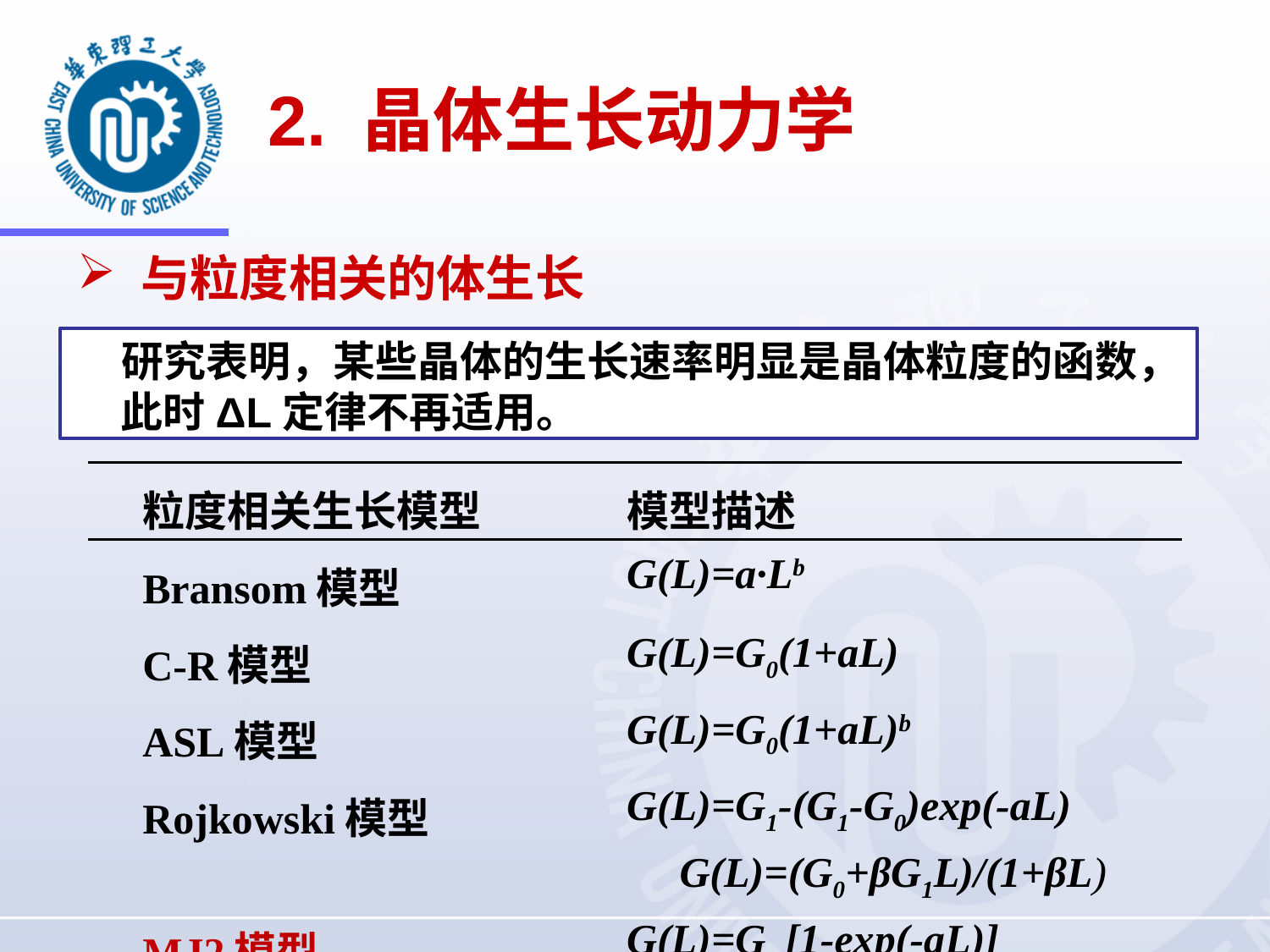

2. 晶体生长动力学
# 与粒度相关的体生长
    研究表明，某些晶体的生长速率明显是晶体粒度的函数，此时ΔL定律不再适用。
| 粒度相关生长模型 | 模型描述 |
| --- | --- |
| Bransom模型 | G(L)=a∙Lb |
| C-R模型 | G(L)=G0(1+aL) |
| ASL模型 | G(L)=G0(1+aL)b |
| Rojkowski模型 | G(L)=G1-(G1-G0)exp(-aL) G(L)=(G0+βG1L)/(1+βL) |
| MJ2模型 | G(L)=Gm[1-exp(-aL)] |
| MJ3模型 | G(L)=Gm{1-exp[-a(L+c)]} |